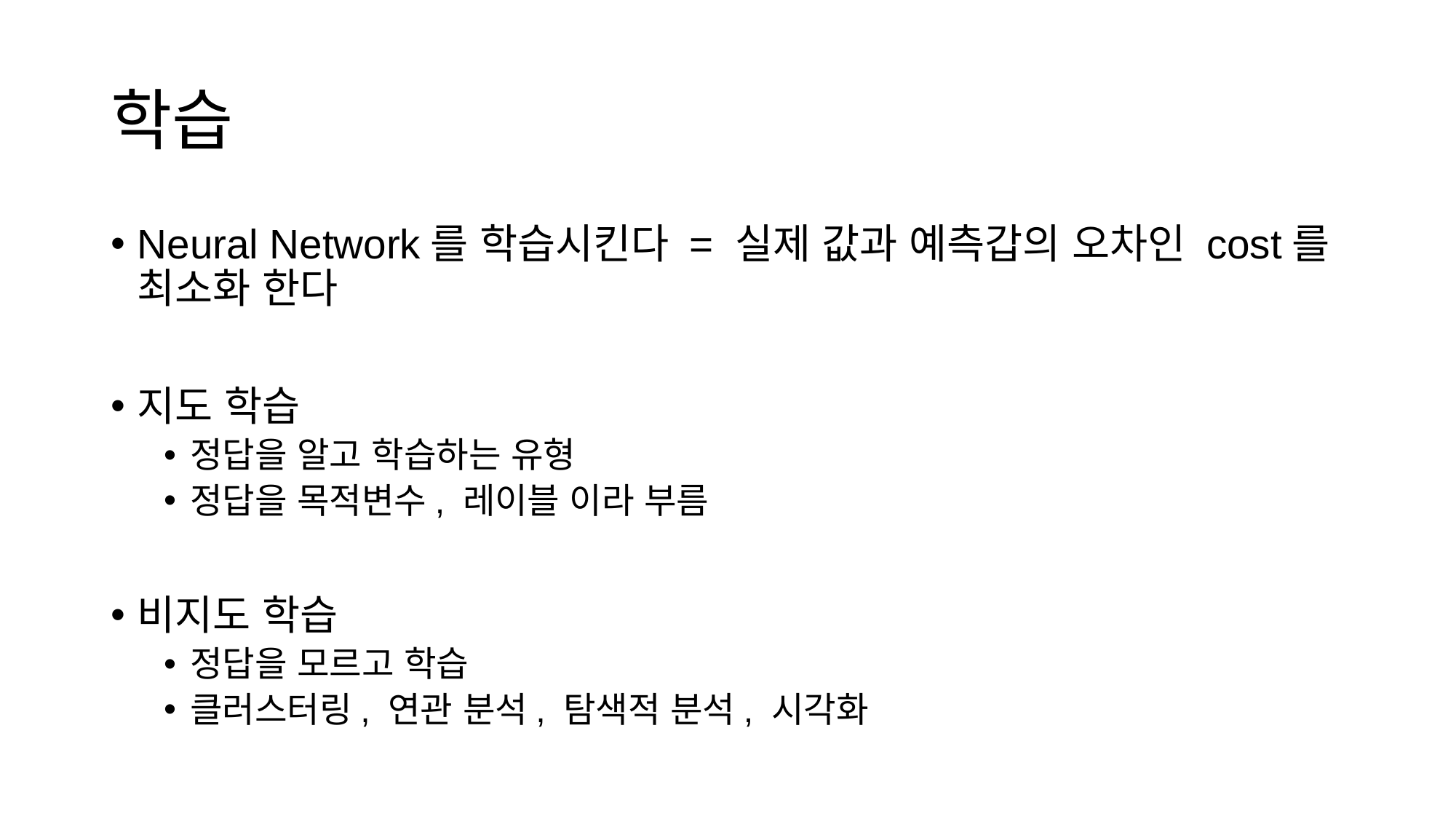

# 학습
Neural Network를 학습시킨다 = 실제 값과 예측갑의 오차인 cost를 최소화 한다

지도 학습
정답을 알고 학습하는 유형
정답을 목적변수, 레이블 이라 부름

비지도 학습
정답을 모르고 학습
클러스터링, 연관 분석, 탐색적 분석, 시각화